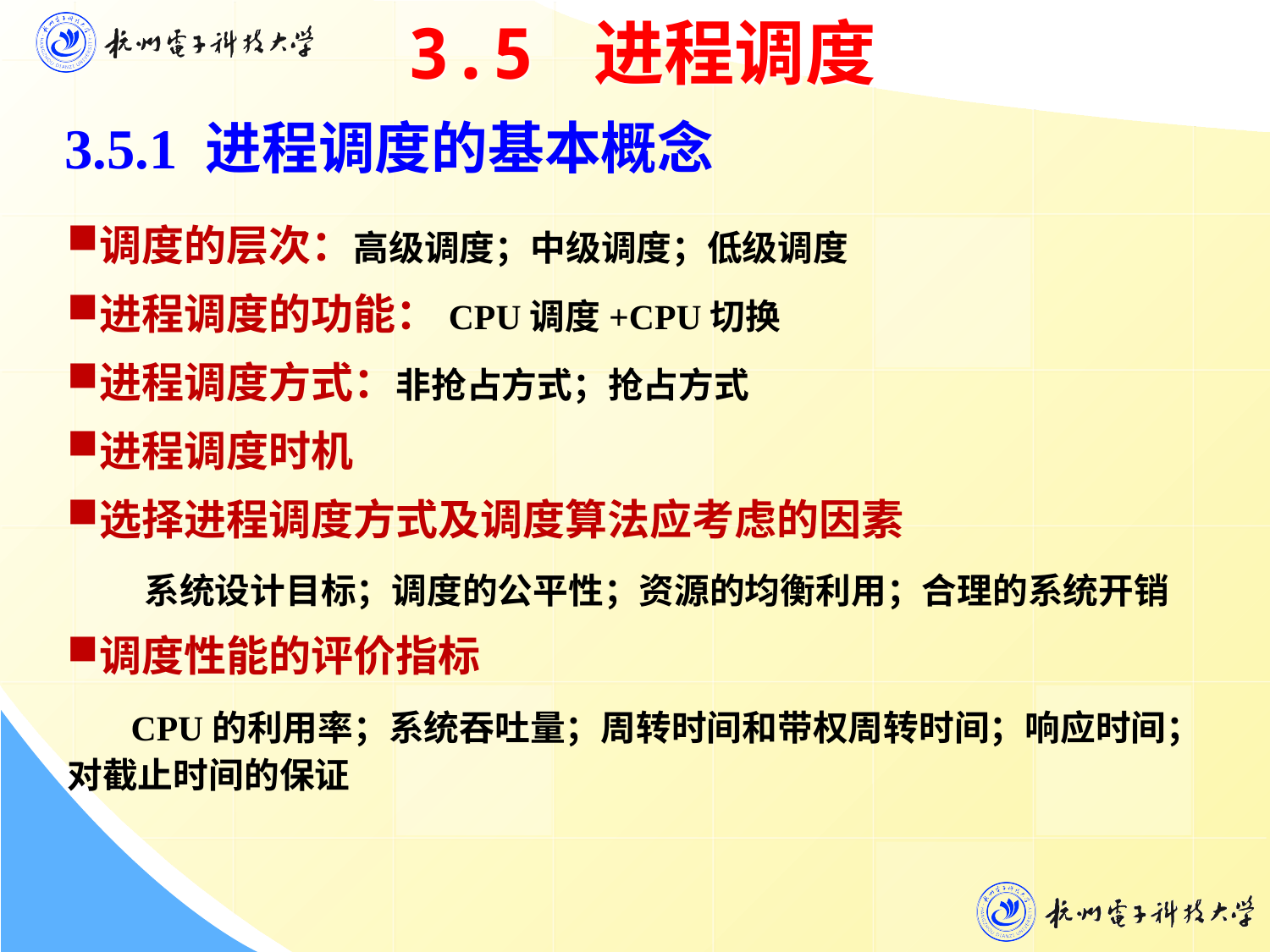

3.5 进程调度
3.5.1 进程调度的基本概念
调度的层次：高级调度；中级调度；低级调度
进程调度的功能：CPU调度+CPU切换
进程调度方式：非抢占方式；抢占方式
进程调度时机
选择进程调度方式及调度算法应考虑的因素
       系统设计目标；调度的公平性；资源的均衡利用；合理的系统开销
调度性能的评价指标
      CPU的利用率；系统吞吐量；周转时间和带权周转时间；响应时间；对截止时间的保证